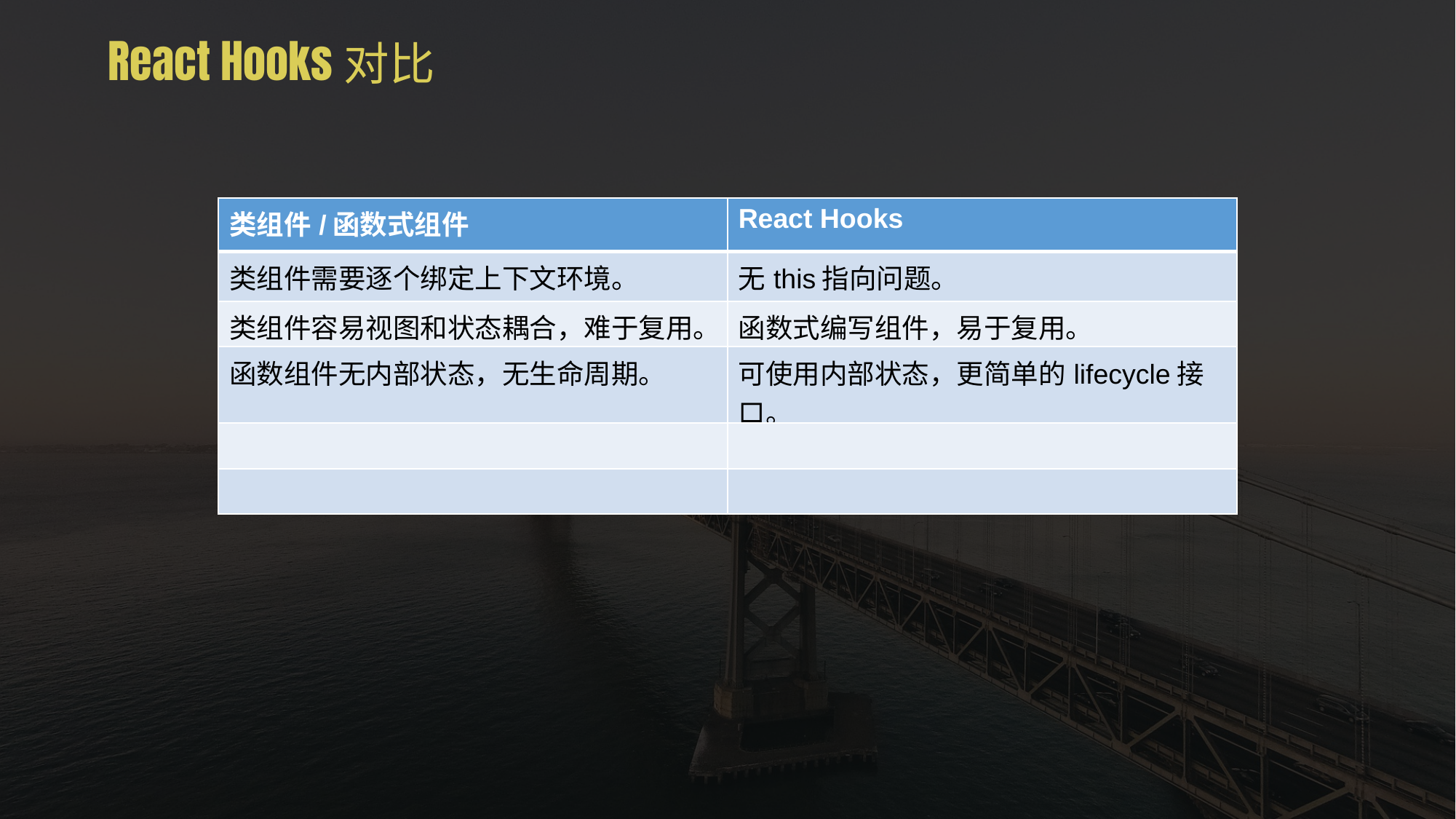

React Hooks对比
| 类组件/函数式组件 | React Hooks |
| --- | --- |
| 类组件需要逐个绑定上下文环境。 | 无this指向问题。 |
| 类组件容易视图和状态耦合，难于复用。 | 函数式编写组件，易于复用。 |
| 函数组件无内部状态，无生命周期。 | 可使用内部状态，更简单的lifecycle接口。 |
|  |  |
|  |  |